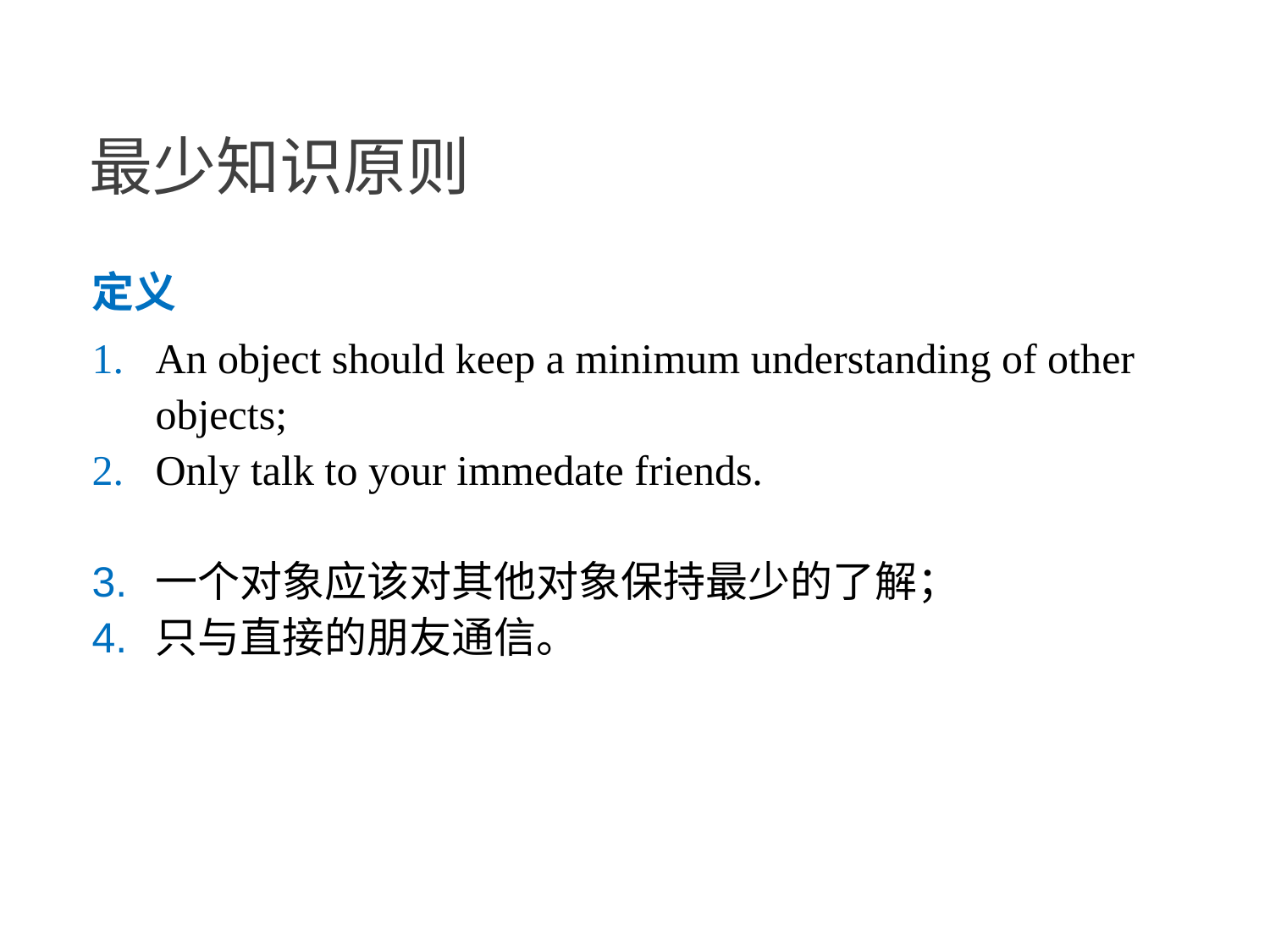

最少知识原则
定义
An object should keep a minimum understanding of other objects;
Only talk to your immedate friends.

一个对象应该对其他对象保持最少的了解；
只与直接的朋友通信。